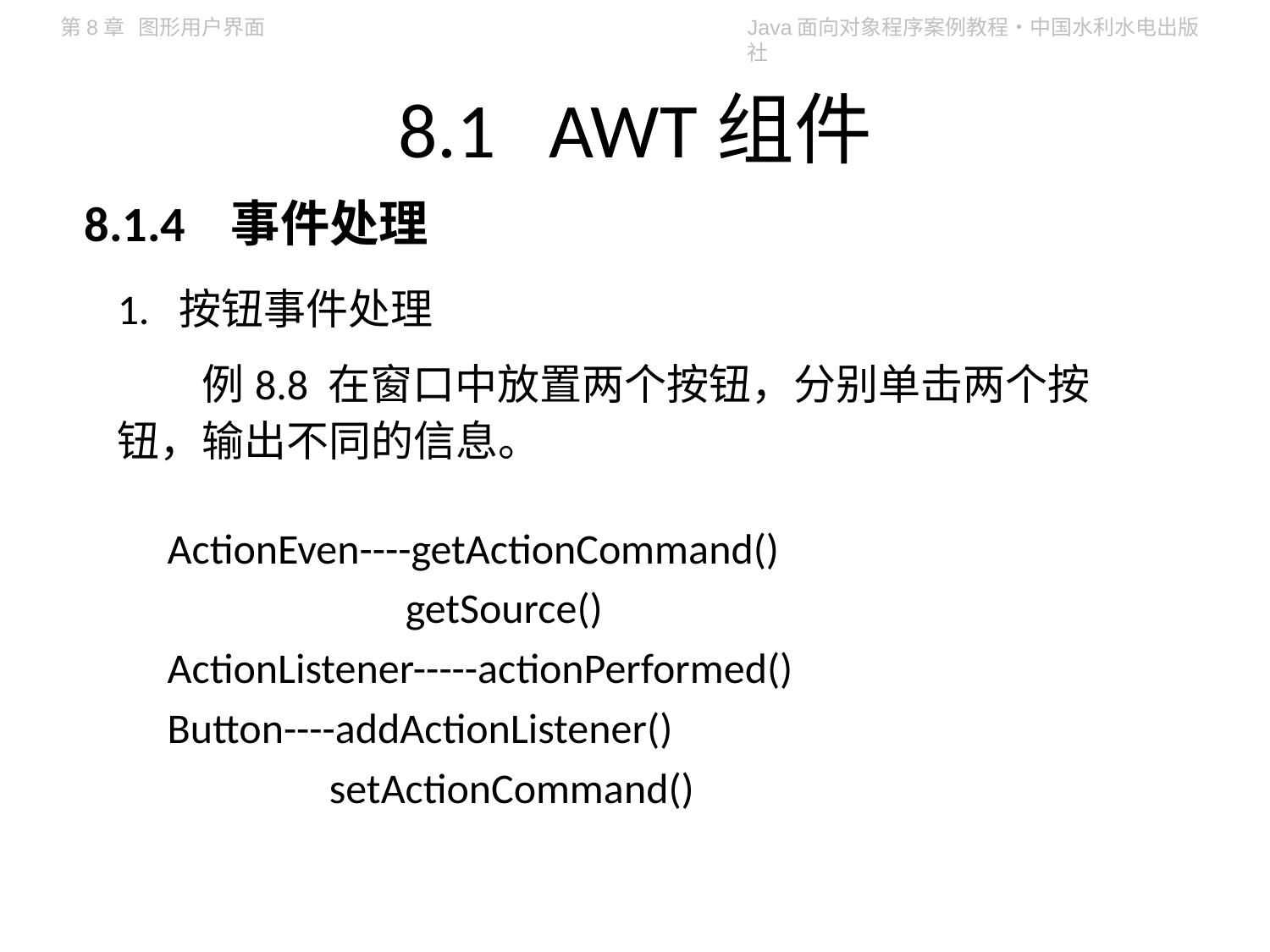

# 8.1   AWT组件
8.1.4   事件处理
1.  按钮事件处理
例8.8 在窗口中放置两个按钮，分别单击两个按钮，输出不同的信息。
ActionEven----getActionCommand()
                         getSource()
ActionListener-----actionPerformed()
Button----addActionListener()
                 setActionCommand()